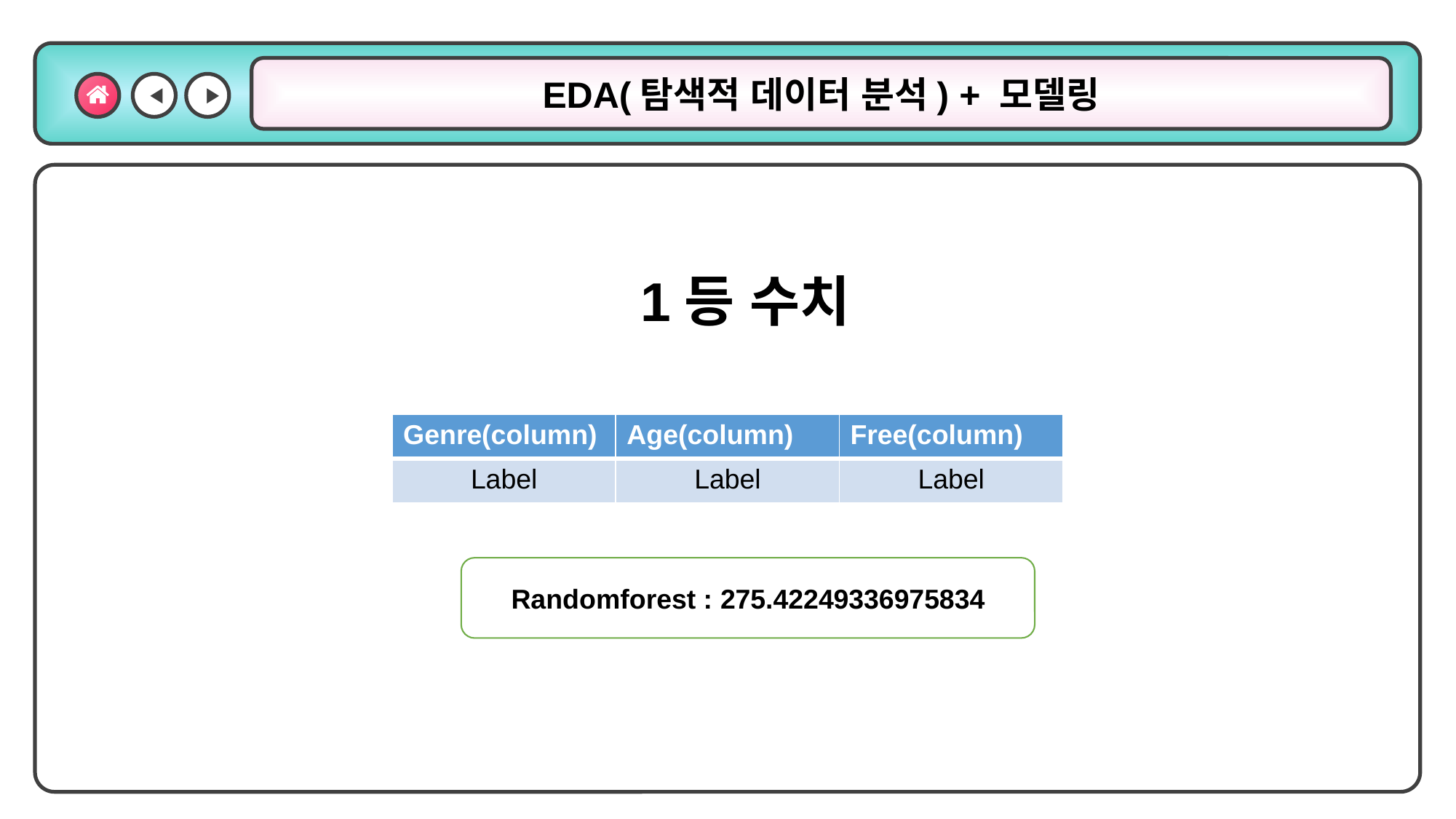

◀
▶

EDA(탐색적 데이터 분석) + 모델링
RandomForegressor
1등 수치
| Genre(column) | Age(column) | Free(column) |
| --- | --- | --- |
| Label | Label | Label |
Randomforest : 275.42249336975834